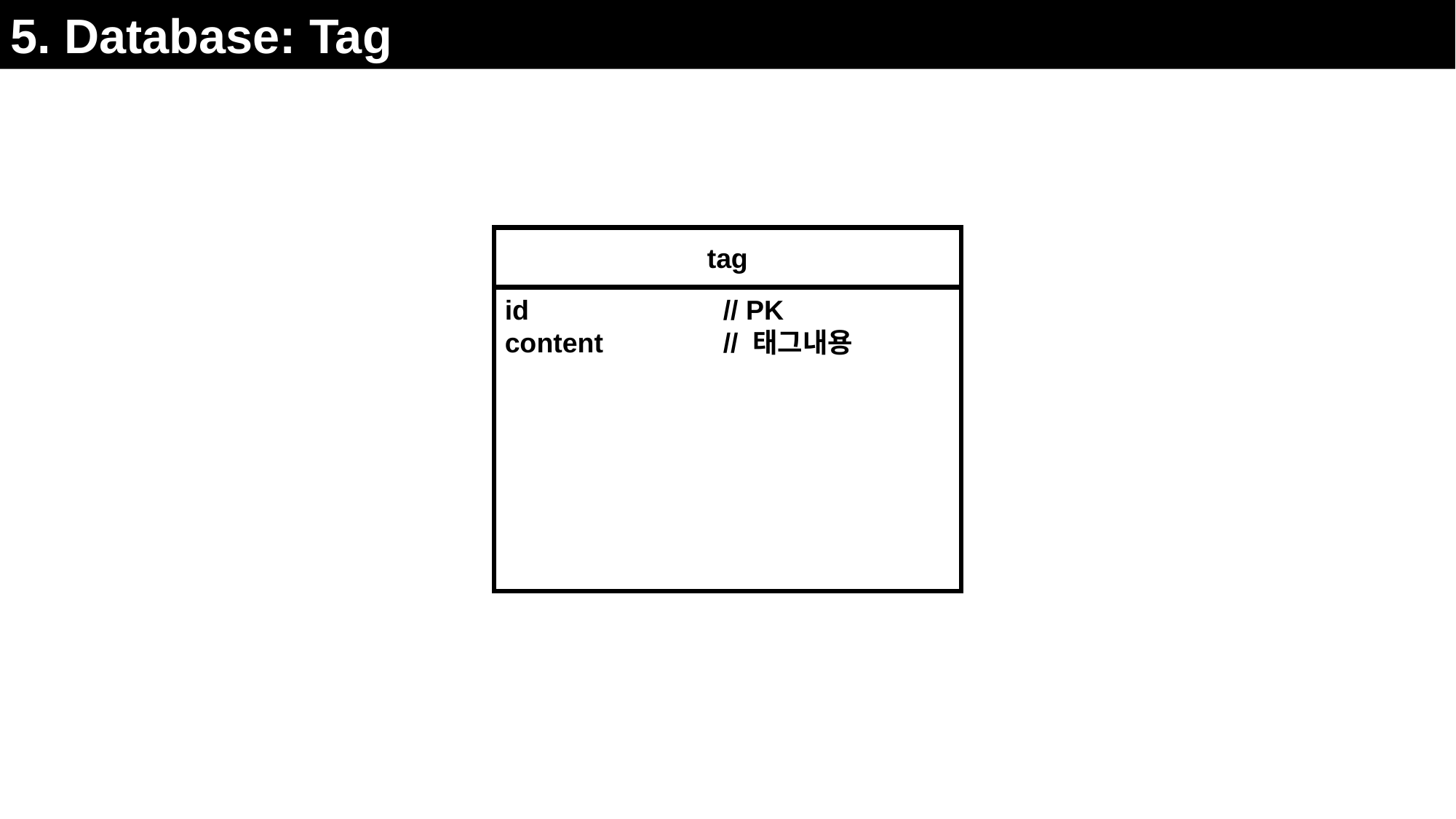

5. Database: Tag
tag
id		// PK
content		// 태그내용